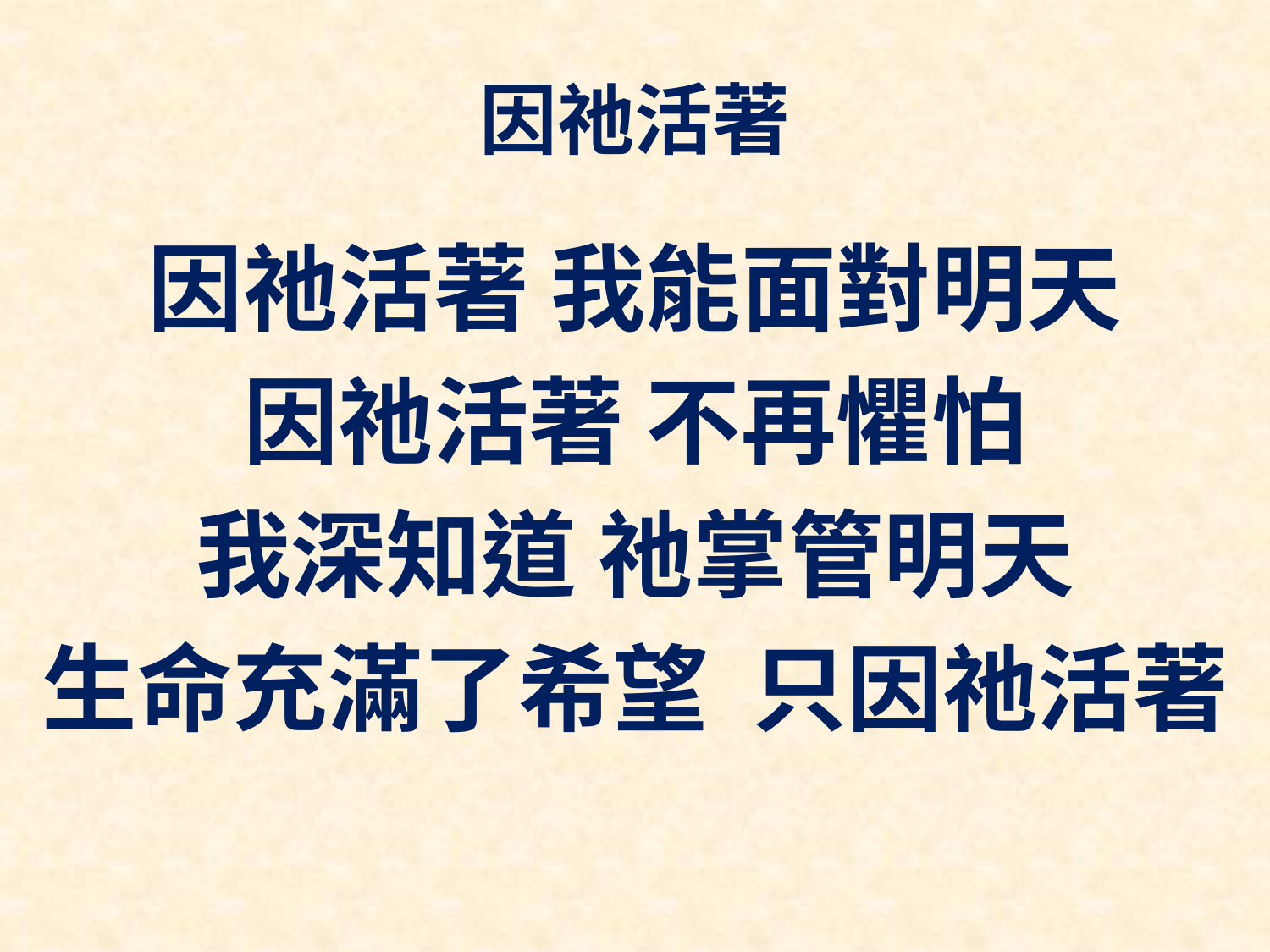

# 因祂活著
因祂活著 我能面對明天
因祂活著 不再懼怕
我深知道 祂掌管明天
生命充滿了希望  只因祂活著